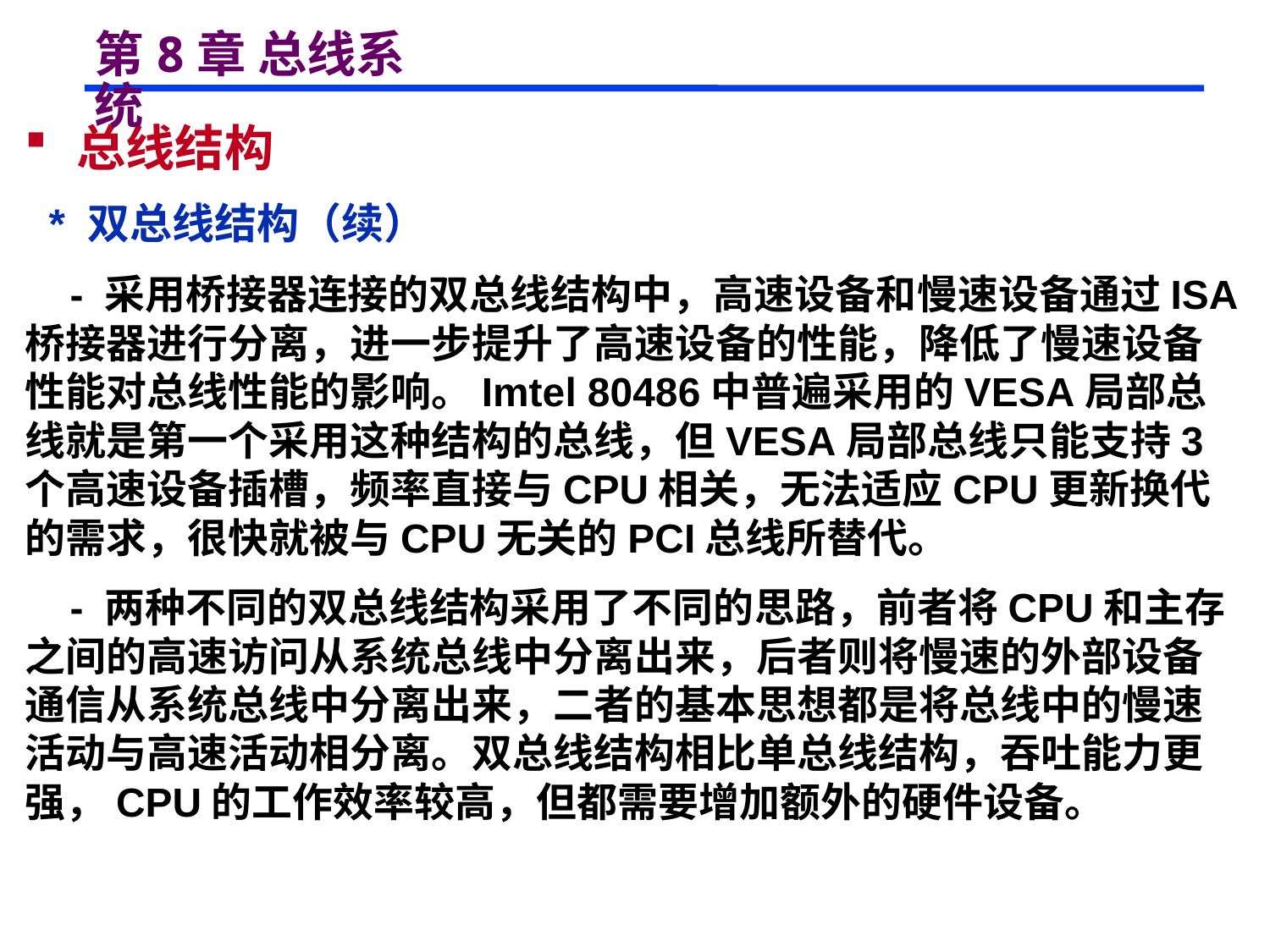

# 第8章 总线系统
 总线结构
  * 双总线结构（续）
    - 采用桥接器连接的双总线结构中，高速设备和慢速设备通过ISA桥接器进行分离，进一步提升了高速设备的性能，降低了慢速设备性能对总线性能的影响。Imtel 80486中普遍采用的VESA局部总线就是第一个采用这种结构的总线，但VESA局部总线只能支持3个高速设备插槽，频率直接与CPU相关，无法适应CPU更新换代的需求，很快就被与CPU无关的PCI总线所替代。
    - 两种不同的双总线结构采用了不同的思路，前者将CPU和主存之间的高速访问从系统总线中分离出来，后者则将慢速的外部设备通信从系统总线中分离出来，二者的基本思想都是将总线中的慢速活动与高速活动相分离。双总线结构相比单总线结构，吞吐能力更强，CPU的工作效率较高，但都需要增加额外的硬件设备。